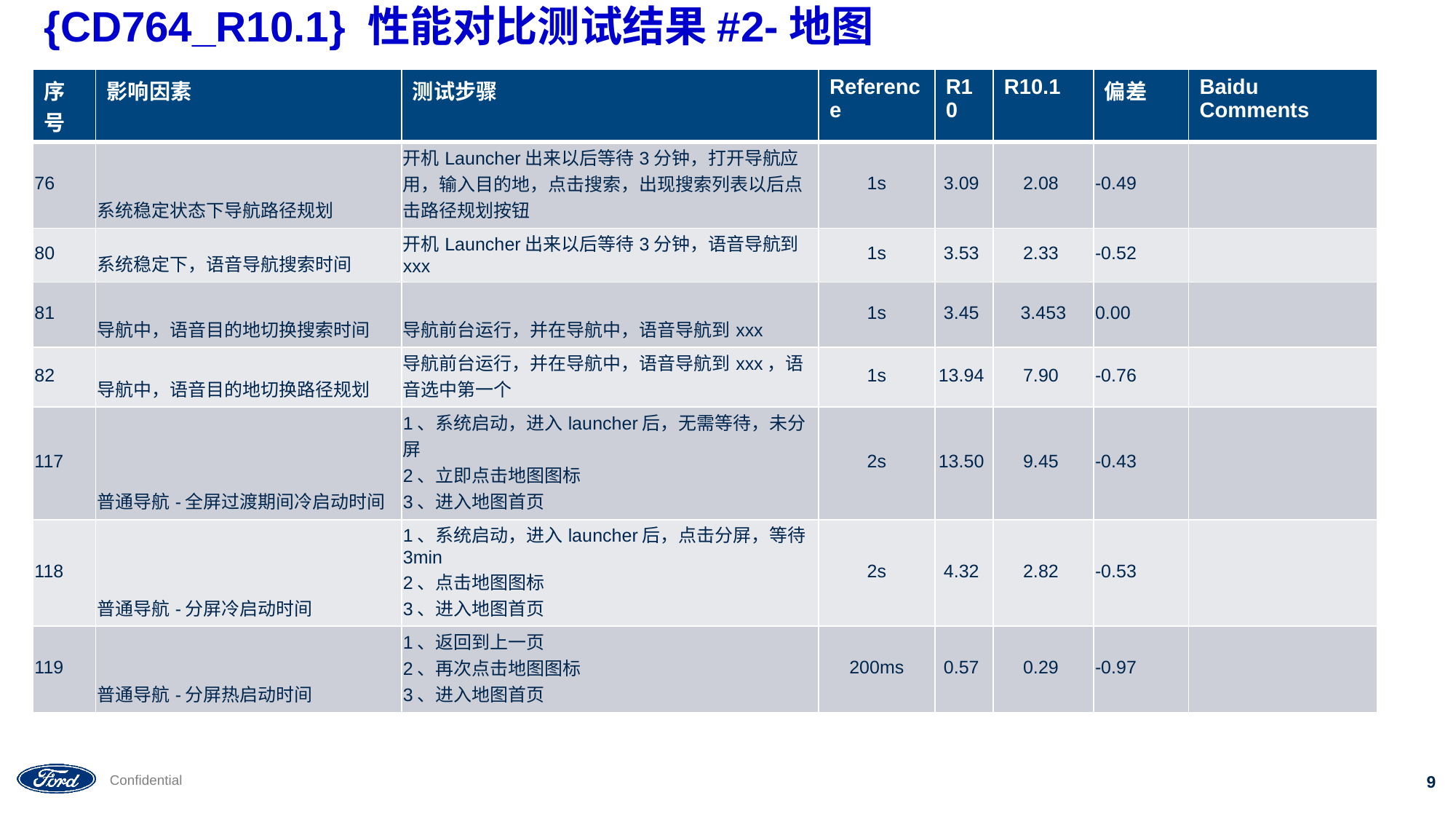

# {CD764_R10.1} 性能对比测试结果#2-地图
| 序号 | 影响因素 | 测试步骤 | Reference | R10 | R10.1 | 偏差 | Baidu Comments |
| --- | --- | --- | --- | --- | --- | --- | --- |
| 76 | 系统稳定状态下导航路径规划 | 开机Launcher出来以后等待3分钟，打开导航应用，输入目的地，点击搜索，出现搜索列表以后点击路径规划按钮 | 1s | 3.09 | 2.08 | -0.49 |  |
| 80 | 系统稳定下，语音导航搜索时间 | 开机Launcher出来以后等待3分钟，语音导航到xxx | 1s | 3.53 | 2.33 | -0.52 |  |
| 81 | 导航中，语音目的地切换搜索时间 | 导航前台运行，并在导航中，语音导航到xxx | 1s | 3.45 | 3.453 | 0.00 |  |
| 82 | 导航中，语音目的地切换路径规划 | 导航前台运行，并在导航中，语音导航到xxx，语音选中第一个 | 1s | 13.94 | 7.90 | -0.76 |  |
| 117 | 普通导航-全屏过渡期间冷启动时间 | 1、系统启动，进入launcher后，无需等待，未分屏 2、立即点击地图图标 3、进入地图首页 | 2s | 13.50 | 9.45 | -0.43 |  |
| 118 | 普通导航-分屏冷启动时间 | 1、系统启动，进入launcher后，点击分屏，等待3min 2、点击地图图标 3、进入地图首页 | 2s | 4.32 | 2.82 | -0.53 |  |
| 119 | 普通导航-分屏热启动时间 | 1、返回到上一页 2、再次点击地图图标 3、进入地图首页 | 200ms | 0.57 | 0.29 | -0.97 |  |